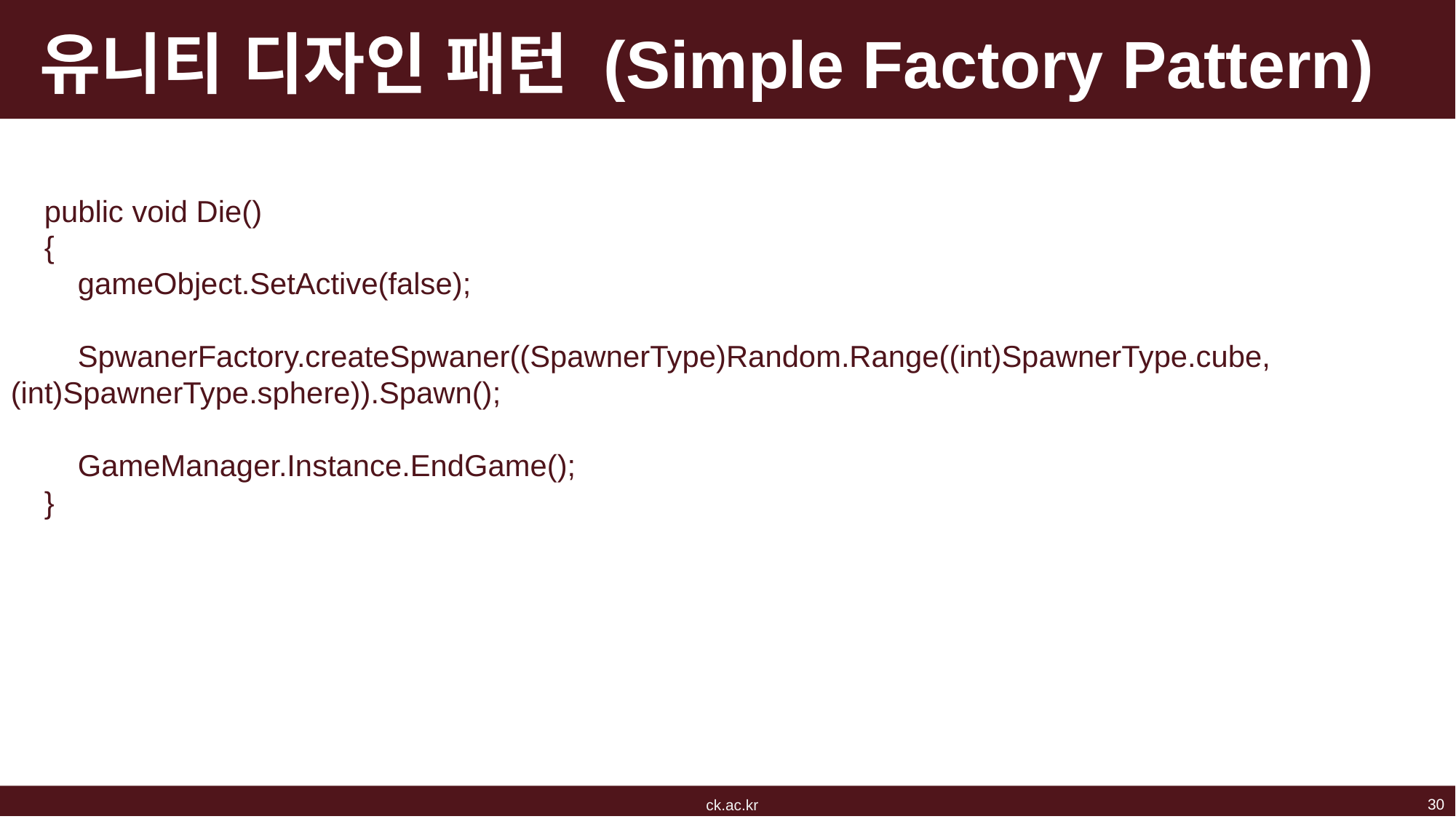

# 유니티 디자인 패턴 (Simple Factory Pattern)
    public void Die()
    {
        gameObject.SetActive(false);

        SpwanerFactory.createSpwaner((SpawnerType)Random.Range((int)SpawnerType.cube, (int)SpawnerType.sphere)).Spawn();

        GameManager.Instance.EndGame();
    }
30
ck.ac.kr